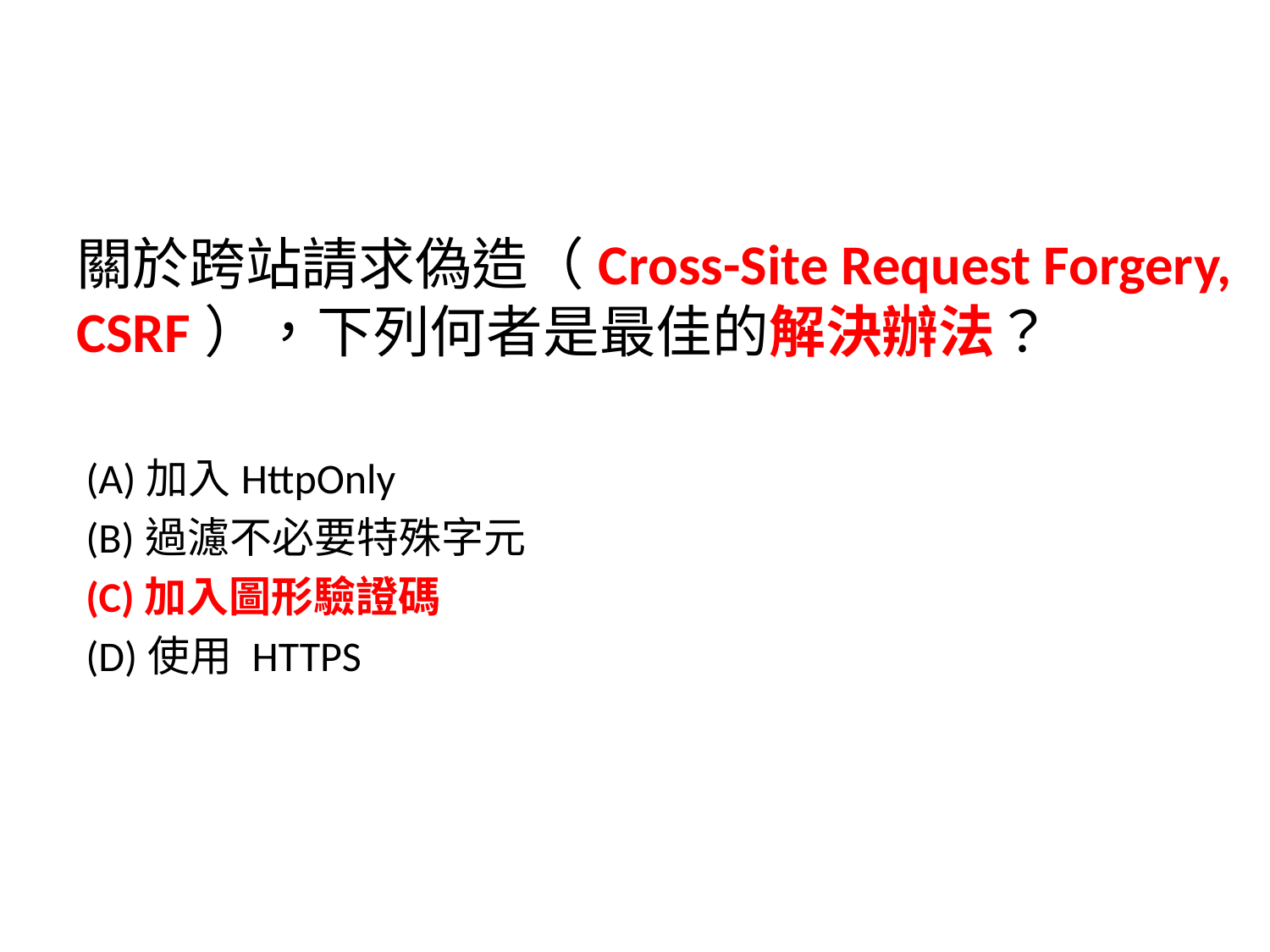

關於跨站請求偽造（Cross-Site Request Forgery, CSRF），下列何者是最佳的解決辦法？

 (A)加入HttpOnly
 (B)過濾不必要特殊字元
 (C)加入圖形驗證碼
 (D)使用 HTTPS